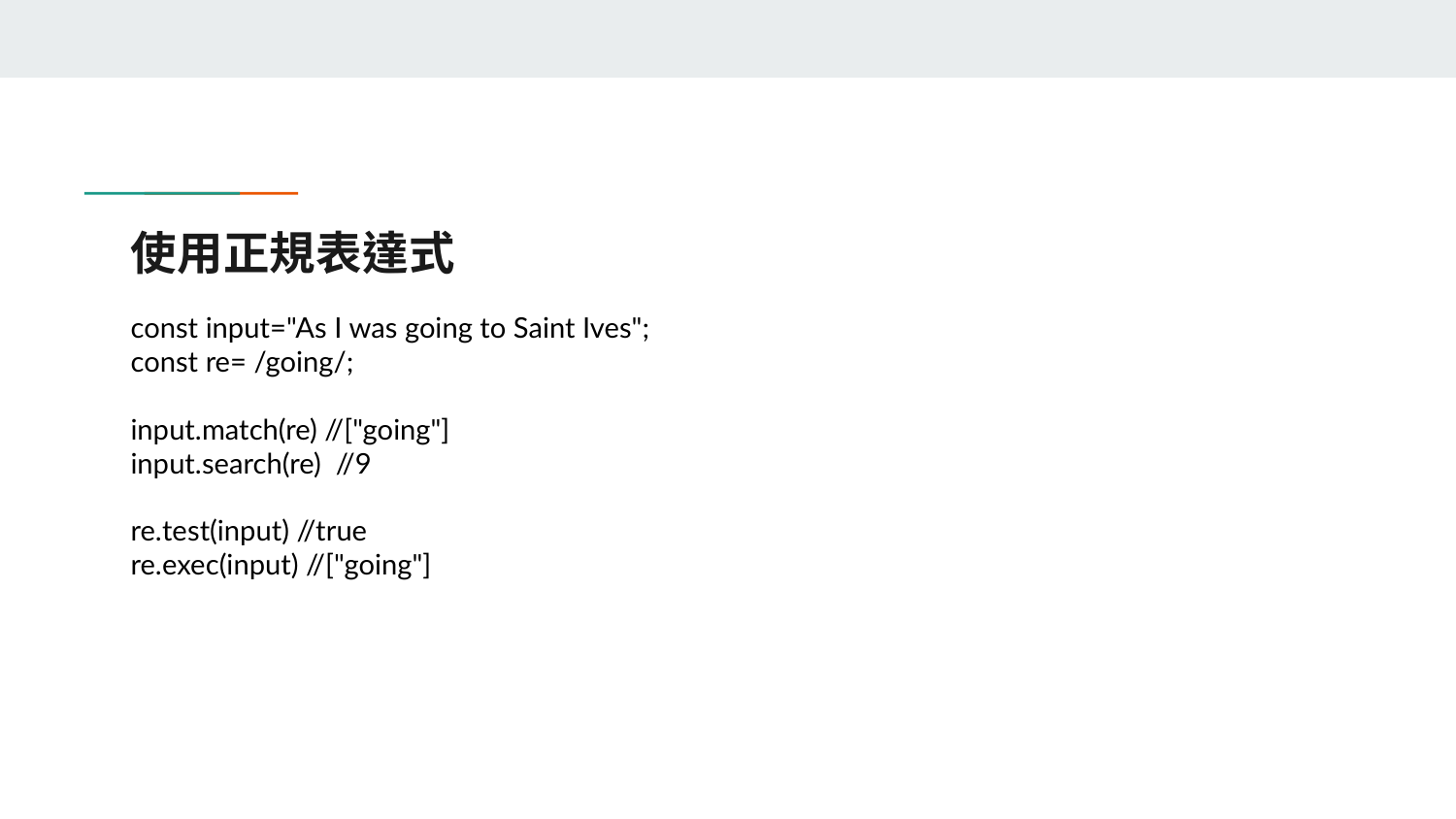

# 使用正規表達式
const input="As I was going to Saint Ives";
const re= /going/;

input.match(re) //["going"]
input.search(re)  //9

re.test(input) //true
re.exec(input) //["going"]